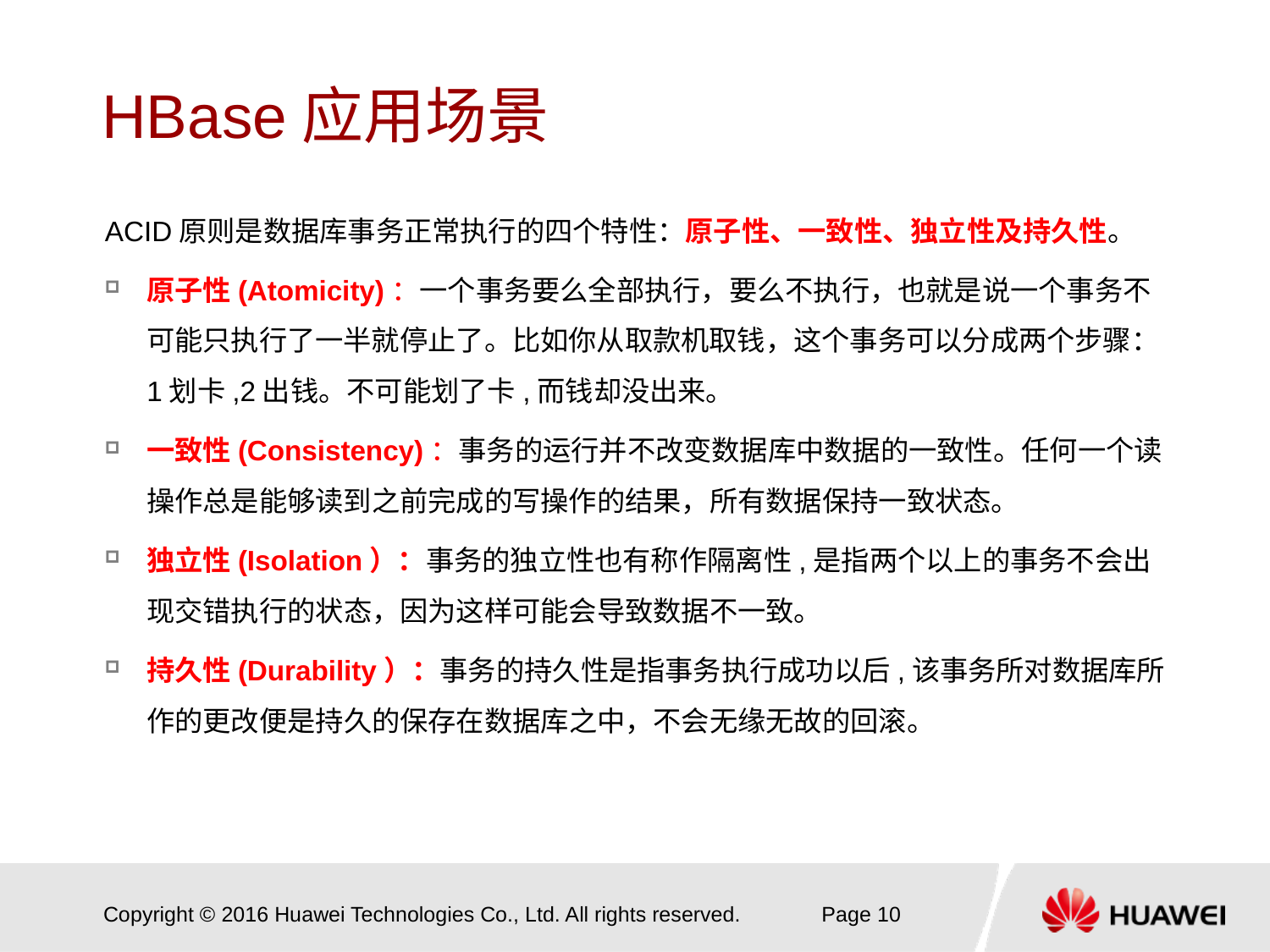

# HBase应用场景
ACID原则是数据库事务正常执行的四个特性：原子性、一致性、独立性及持久性。
原子性(Atomicity)：一个事务要么全部执行，要么不执行，也就是说一个事务不可能只执行了一半就停止了。比如你从取款机取钱，这个事务可以分成两个步骤：1划卡,2出钱。不可能划了卡,而钱却没出来。
一致性(Consistency)：事务的运行并不改变数据库中数据的一致性。任何一个读操作总是能够读到之前完成的写操作的结果，所有数据保持一致状态。
独立性(Isolation）：事务的独立性也有称作隔离性,是指两个以上的事务不会出现交错执行的状态，因为这样可能会导致数据不一致。
持久性(Durability）：事务的持久性是指事务执行成功以后,该事务所对数据库所作的更改便是持久的保存在数据库之中，不会无缘无故的回滚。